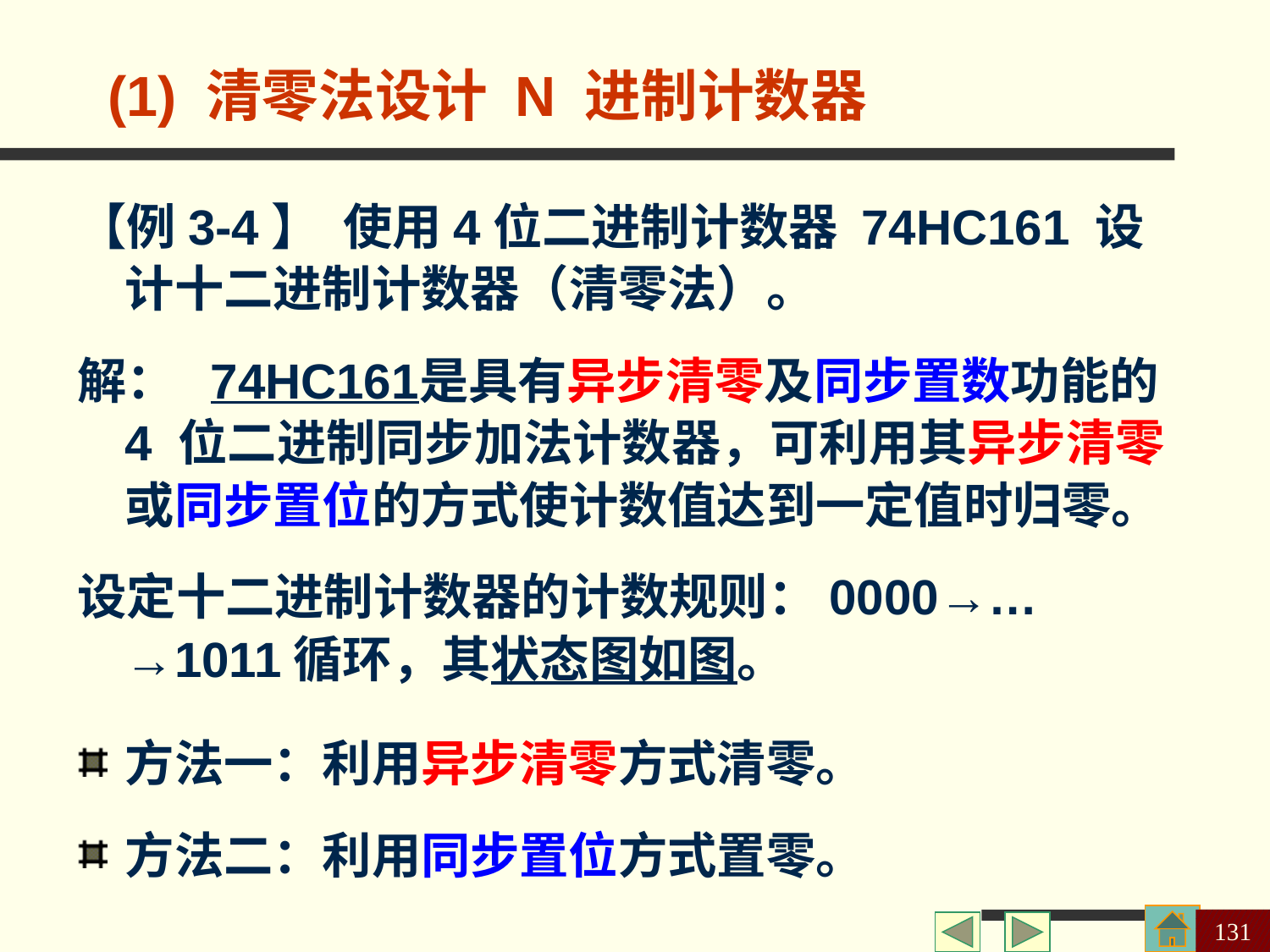

(1) 清零法设计 N 进制计数器
【例3-4】  使用4位二进制计数器 74HC161 设计十二进制计数器（清零法）。
解：  74HC161是具有异步清零及同步置数功能的4 位二进制同步加法计数器，可利用其异步清零或同步置位的方式使计数值达到一定值时归零。
设定十二进制计数器的计数规则：0000→…→1011循环，其状态图如图。
方法一：利用异步清零方式清零。
方法二：利用同步置位方式置零。
131